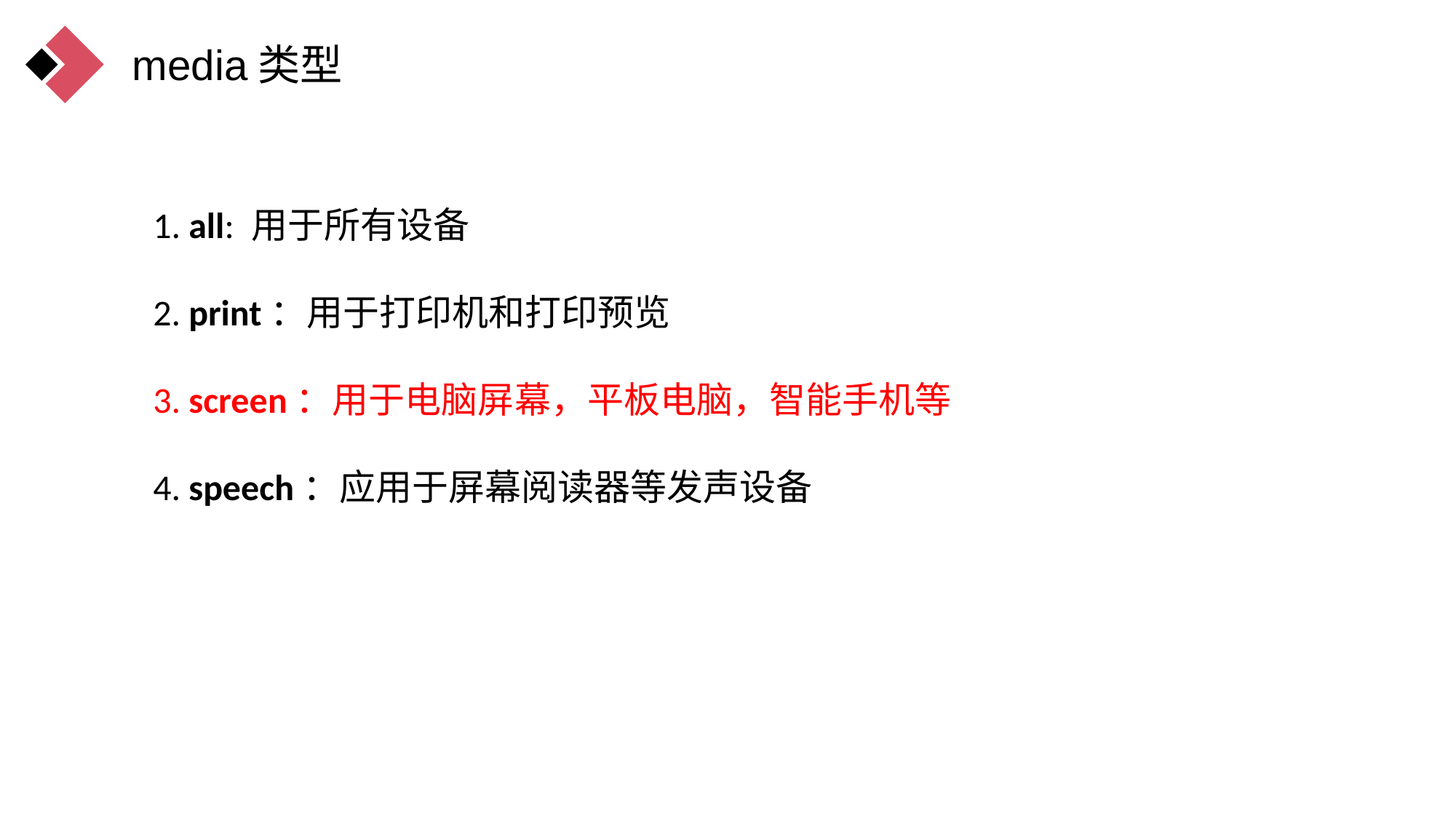

media类型

1. all: 用于所有设备

2. print：用于打印机和打印预览

3. screen：用于电脑屏幕，平板电脑，智能手机等

4. speech：应用于屏幕阅读器等发声设备